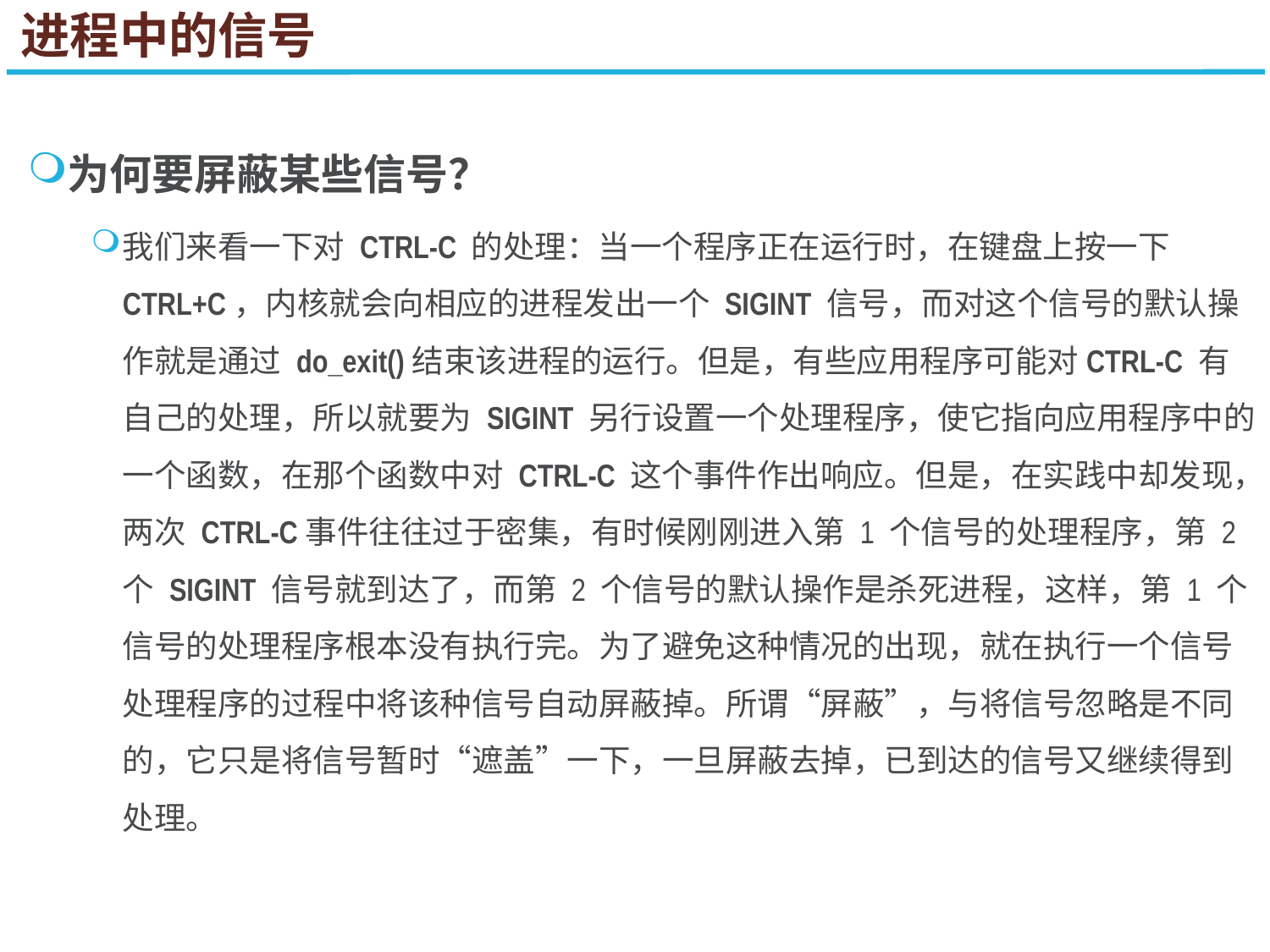

进程中的信号
为何要屏蔽某些信号？
我们来看一下对 CTRL-C 的处理：当一个程序正在运行时，在键盘上按一下 CTRL+C，内核就会向相应的进程发出一个 SIGINT 信号，而对这个信号的默认操作就是通过 do_exit()结束该进程的运行。但是，有些应用程序可能对CTRL-C 有自己的处理，所以就要为 SIGINT 另行设置一个处理程序，使它指向应用程序中的一个函数，在那个函数中对 CTRL-C 这个事件作出响应。但是，在实践中却发现，两次 CTRL-C事件往往过于密集，有时候刚刚进入第 1 个信号的处理程序，第 2 个 SIGINT 信号就到达了，而第 2 个信号的默认操作是杀死进程，这样，第 1 个信号的处理程序根本没有执行完。为了避免这种情况的出现，就在执行一个信号处理程序的过程中将该种信号自动屏蔽掉。所谓“屏蔽”，与将信号忽略是不同的，它只是将信号暂时“遮盖”一下，一旦屏蔽去掉，已到达的信号又继续得到处理。